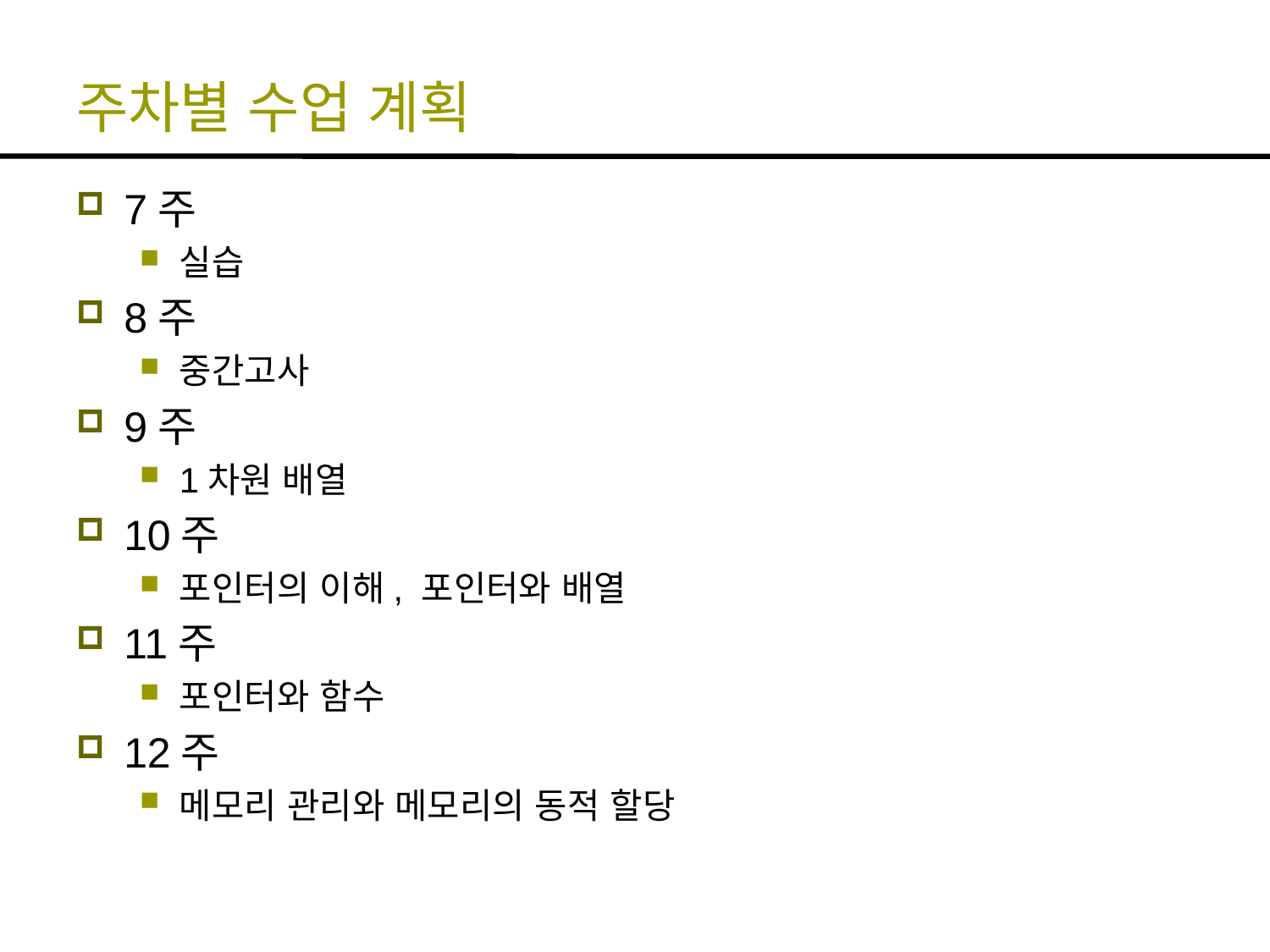

# 주차별 수업 계획
7주
실습
8주
중간고사
9주
1차원 배열
10주
포인터의 이해, 포인터와 배열
11주
포인터와 함수
12주
메모리 관리와 메모리의 동적 할당